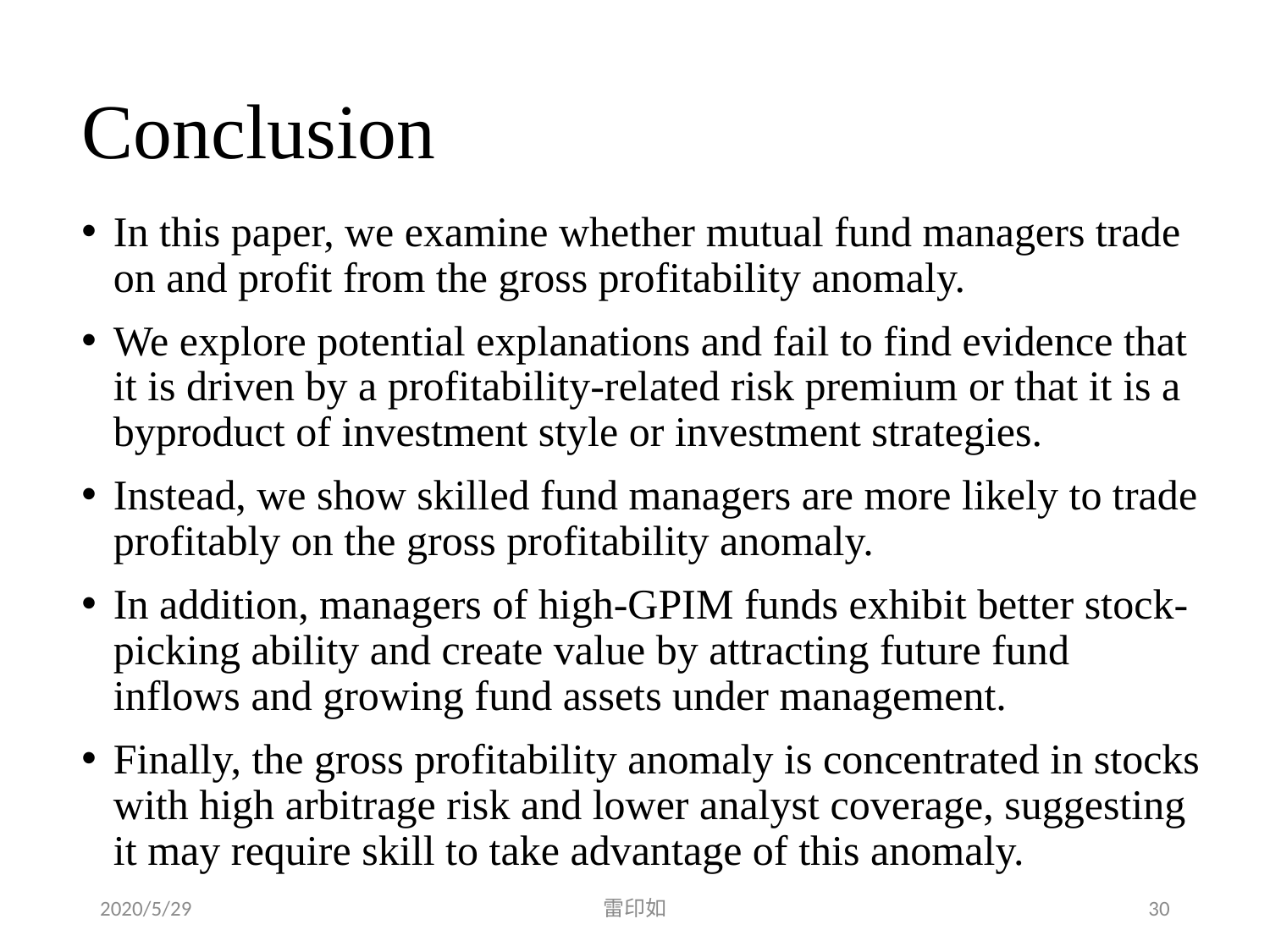

# Conclusion
In this paper, we examine whether mutual fund managers trade on and profit from the gross profitability anomaly.
We explore potential explanations and fail to find evidence that it is driven by a profitability-related risk premium or that it is a byproduct of investment style or investment strategies.
Instead, we show skilled fund managers are more likely to trade profitably on the gross profitability anomaly.
In addition, managers of high-GPIM funds exhibit better stock-picking ability and create value by attracting future fund inflows and growing fund assets under management.
Finally, the gross profitability anomaly is concentrated in stocks with high arbitrage risk and lower analyst coverage, suggesting it may require skill to take advantage of this anomaly.
2020/5/29
雷印如
30